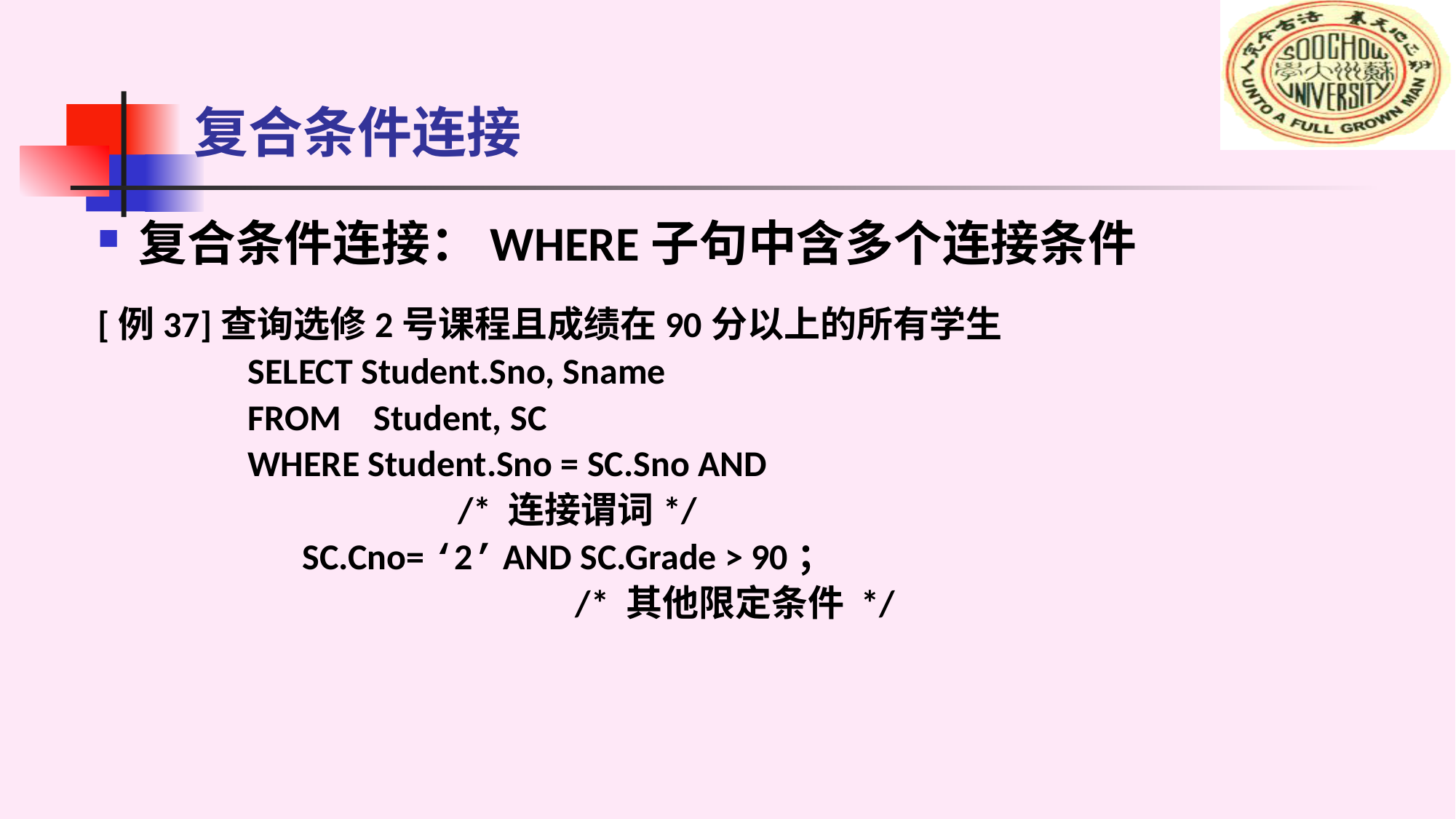

# 复合条件连接
复合条件连接：WHERE子句中含多个连接条件

[例37]查询选修2号课程且成绩在90分以上的所有学生
		SELECT Student.Sno, Sname
		FROM    Student, SC
		WHERE Student.Sno = SC.Sno AND
                                            /* 连接谓词*/
                         SC.Cno= ‘2’ AND SC.Grade > 90；
					/* 其他限定条件 */